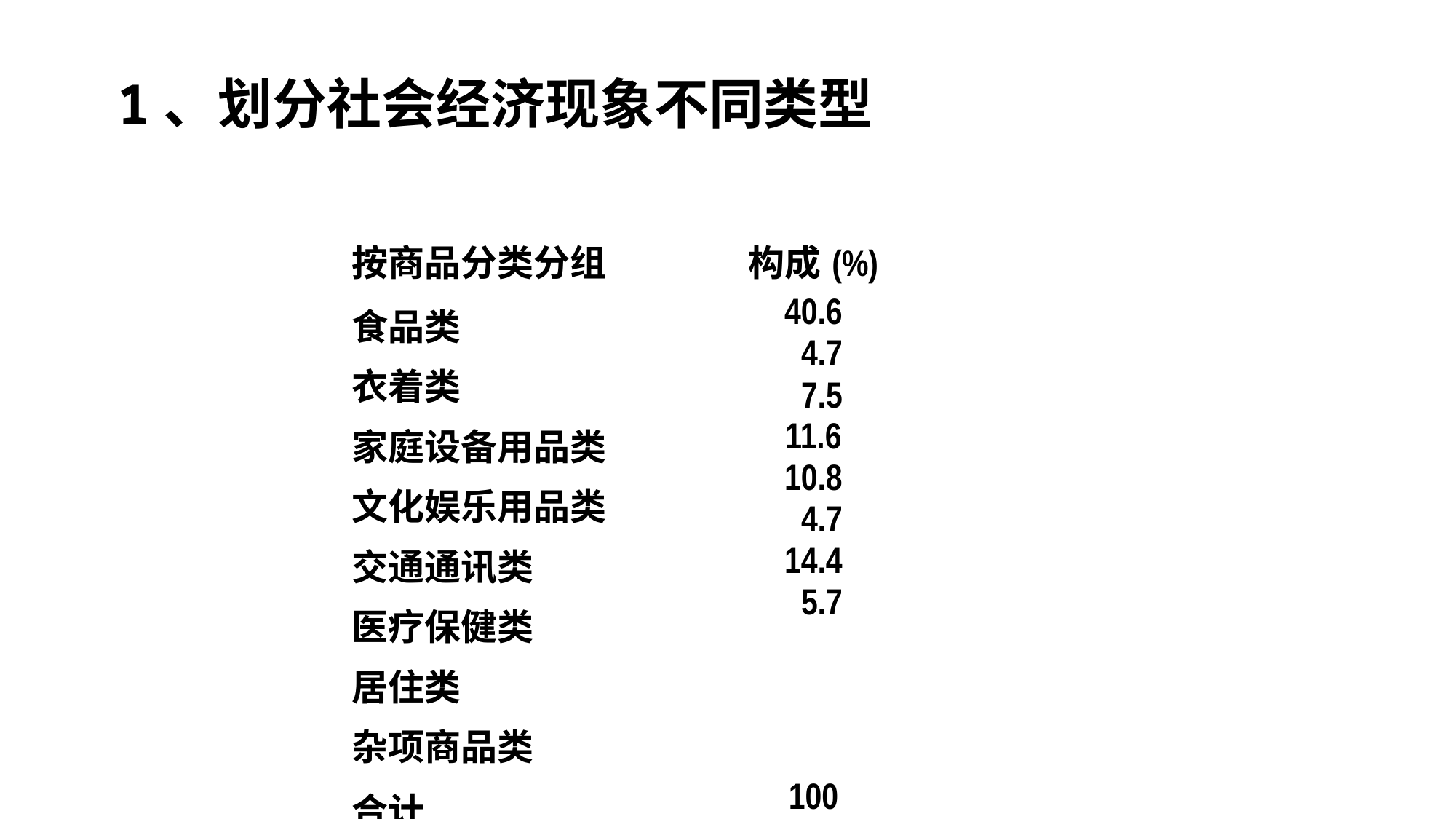

# 1、划分社会经济现象不同类型
| 按商品分类分组 | 构成(%) |
| --- | --- |
| 食品类 衣着类 家庭设备用品类 文化娱乐用品类 交通通讯类 医疗保健类 居住类 杂项商品类 | 40.6 4.7 7.5 11.6 10.8 4.7 14.4 5.7 |
| 合计 | 100 |